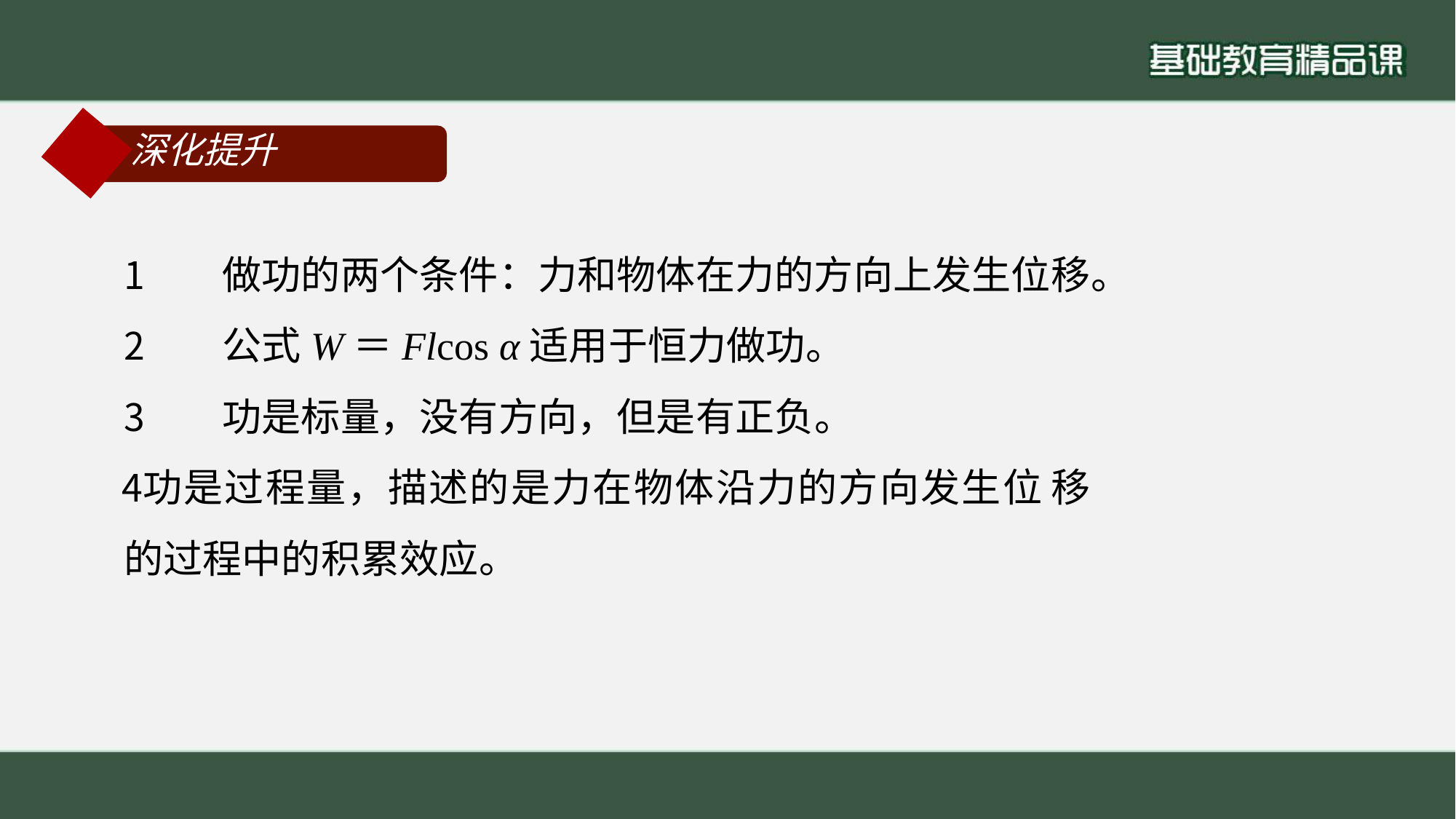

# 深化提升
做功的两个条件：力和物体在力的方向上发生位移。
公式W＝Flcos α适用于恒力做功。
功是标量，没有方向，但是有正负。
功是过程量，描述的是力在物体沿力的方向发生位 移的过程中的积累效应。